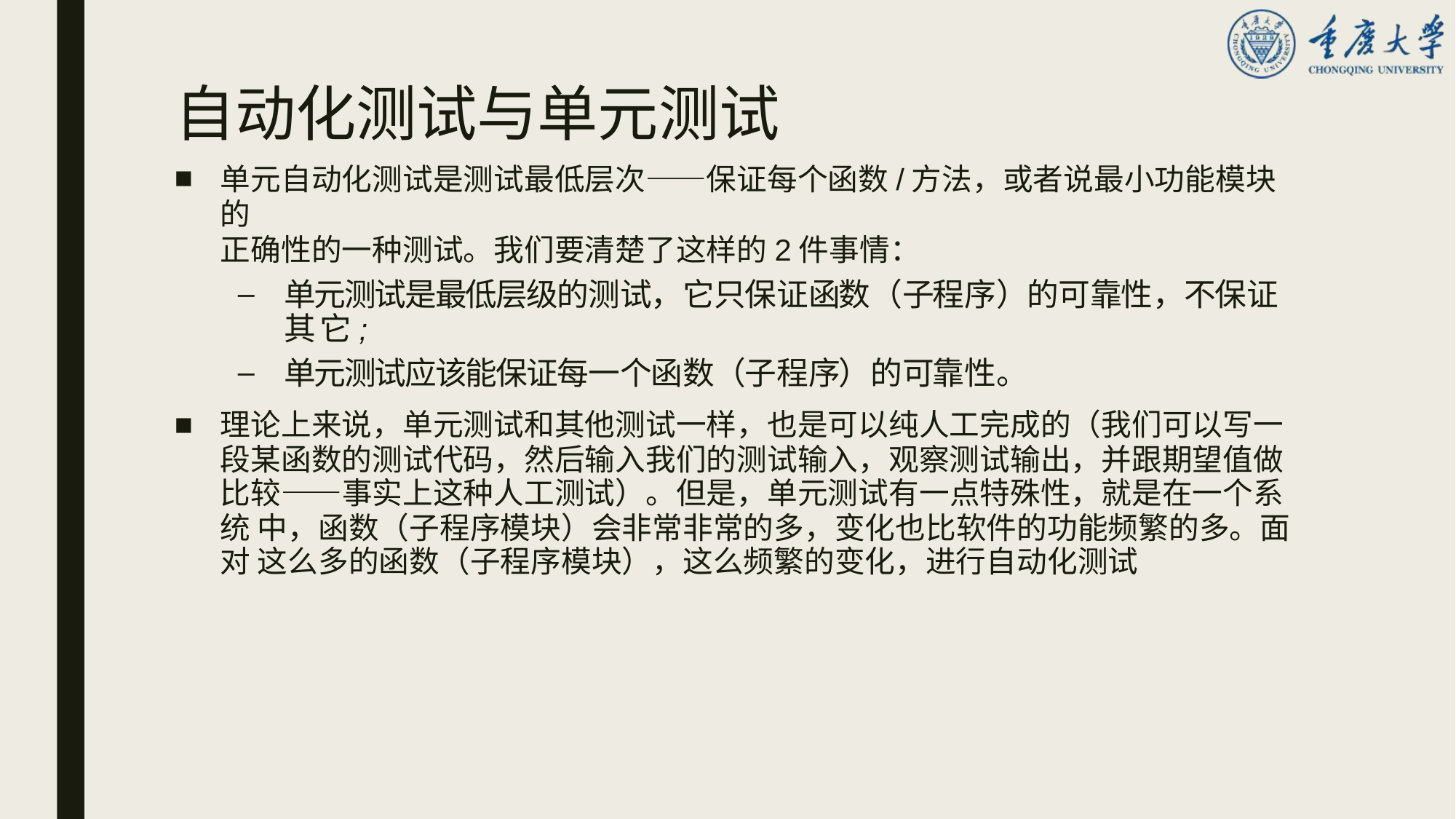

# 自动化测试与单元测试
单元自动化测试是测试最低层次——保证每个函数/方法，或者说最小功能模块的
正确性的一种测试。我们要清楚了这样的2件事情：
单元测试是最低层级的测试，它只保证函数（子程序）的可靠性，不保证其 它;
单元测试应该能保证每一个函数（子程序）的可靠性。
理论上来说，单元测试和其他测试一样，也是可以纯人工完成的（我们可以写一 段某函数的测试代码，然后输入我们的测试输入，观察测试输出，并跟期望值做 比较——事实上这种人工测试）。但是，单元测试有一点特殊性，就是在一个系统 中，函数（子程序模块）会非常非常的多，变化也比软件的功能频繁的多。面对 这么多的函数（子程序模块），这么频繁的变化，进行自动化测试